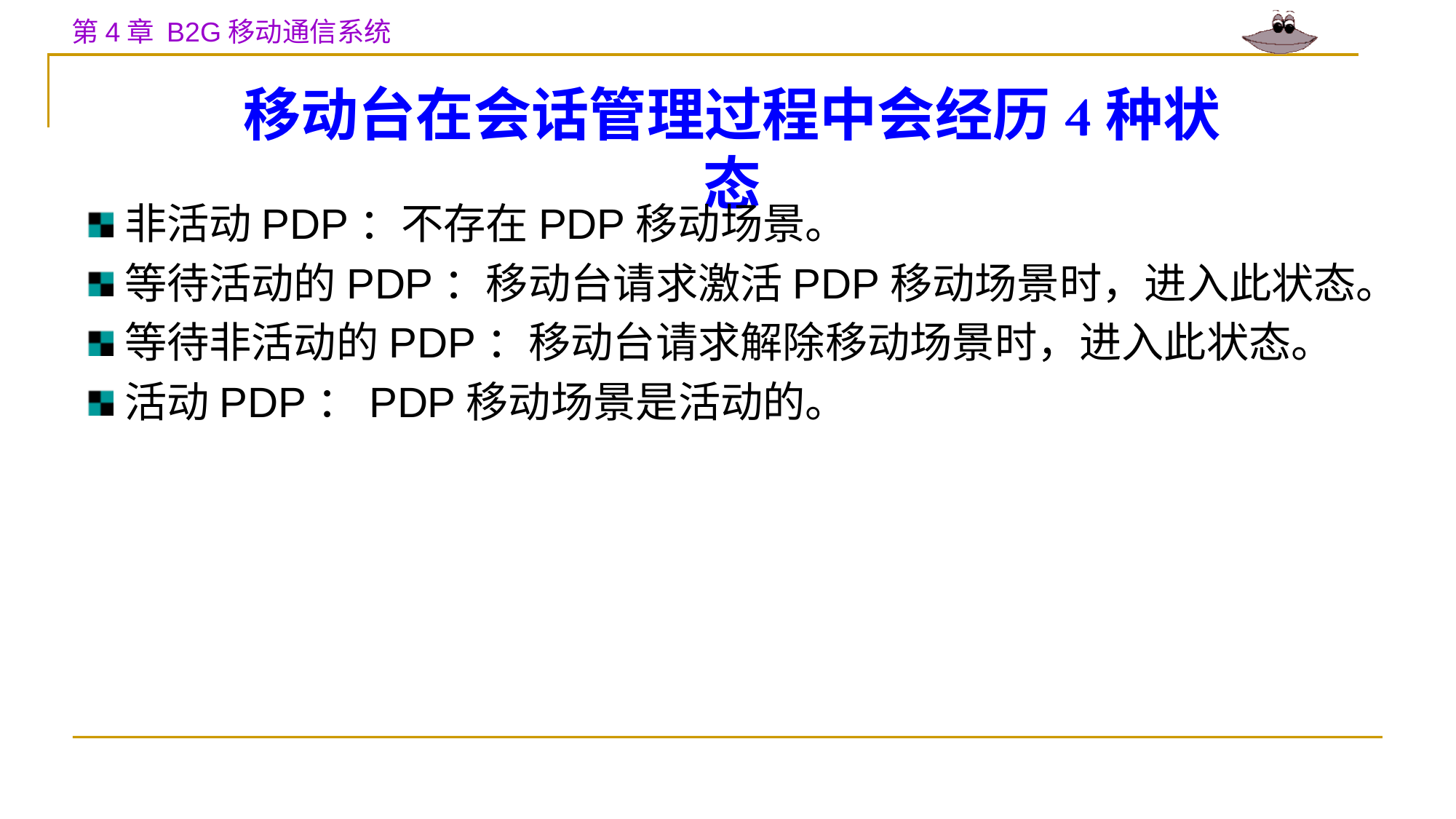

# 移动台在会话管理过程中会经历4种状态
非活动PDP：不存在PDP移动场景。
等待活动的PDP：移动台请求激活PDP移动场景时，进入此状态。
等待非活动的PDP：移动台请求解除移动场景时，进入此状态。
活动PDP：PDP移动场景是活动的。